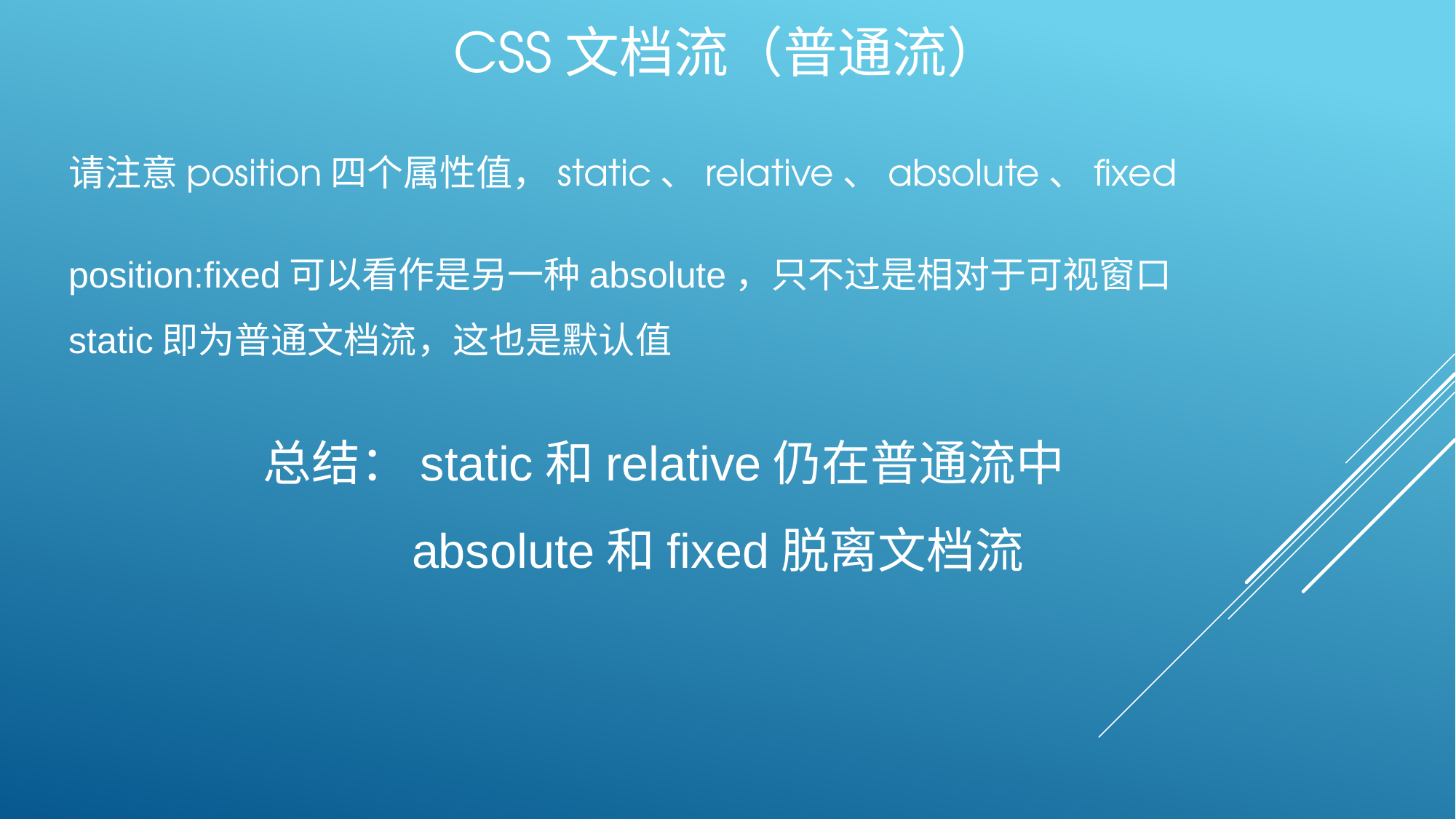

# CSS文档流（普通流）
请注意position四个属性值，static、relative、absolute、fixed
position:fixed可以看作是另一种absolute，只不过是相对于可视窗口
static即为普通文档流，这也是默认值
总结：static和relative仍在普通流中
        absolute和fixed脱离文档流